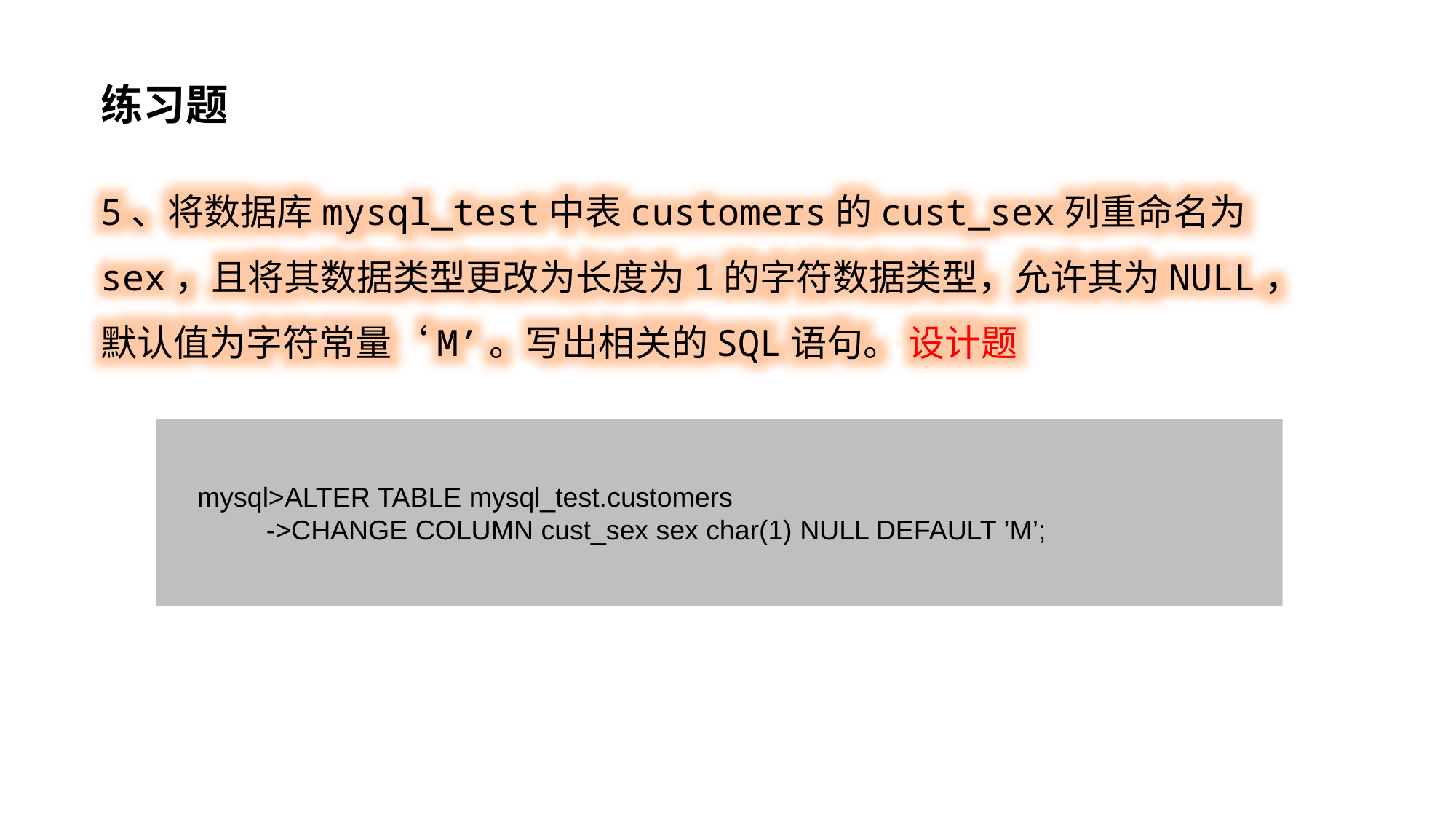

练习题
5、将数据库mysql_test中表customers的cust_sex列重命名为sex，且将其数据类型更改为长度为1的字符数据类型，允许其为NULL，默认值为字符常量‘M’。写出相关的SQL语句。 设计题

    mysql>ALTER TABLE mysql_test.customers
             ->CHANGE COLUMN cust_sex sex char(1) NULL DEFAULT ’M’;